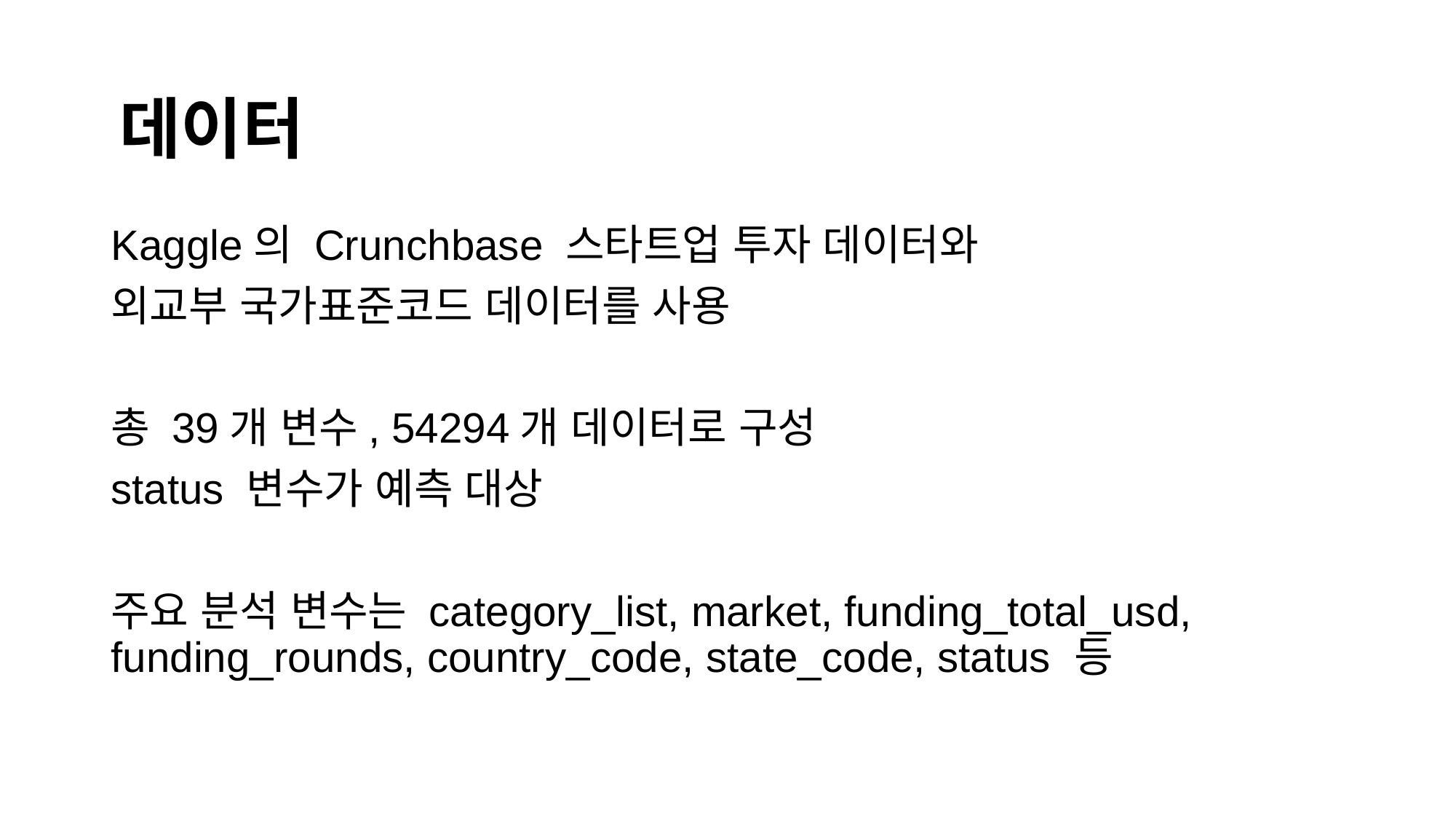

데이터
Kaggle의 Crunchbase 스타트업 투자 데이터와
외교부 국가표준코드 데이터를 사용

총 39개 변수, 54294개 데이터로 구성
status 변수가 예측 대상

주요 분석 변수는 category_list, market, funding_total_usd, funding_rounds, country_code, state_code, status 등